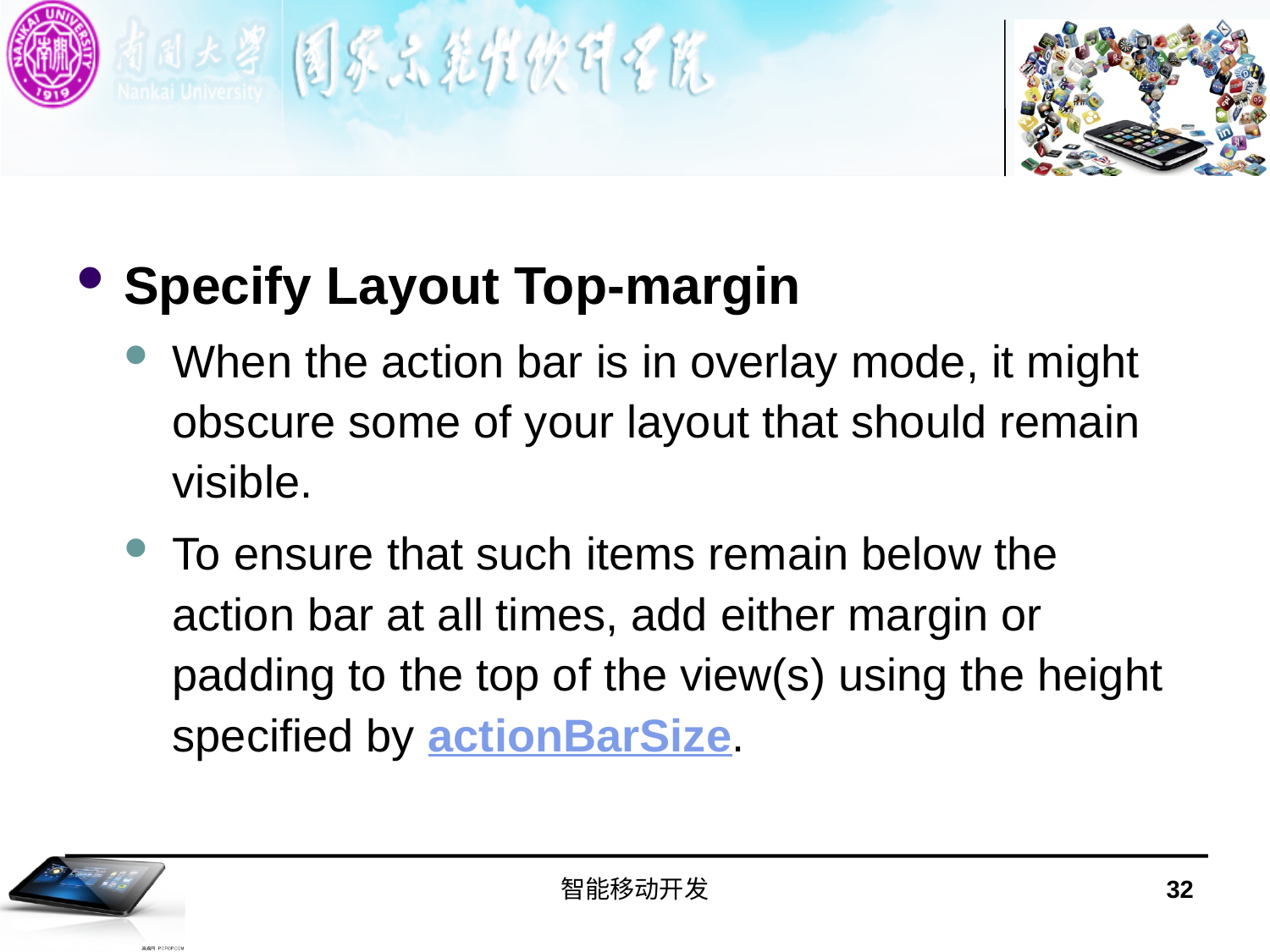

#
Specify Layout Top-margin
When the action bar is in overlay mode, it might obscure some of your layout that should remain visible.
To ensure that such items remain below the action bar at all times, add either margin or padding to the top of the view(s) using the height specified by actionBarSize.

智能移动开发
32